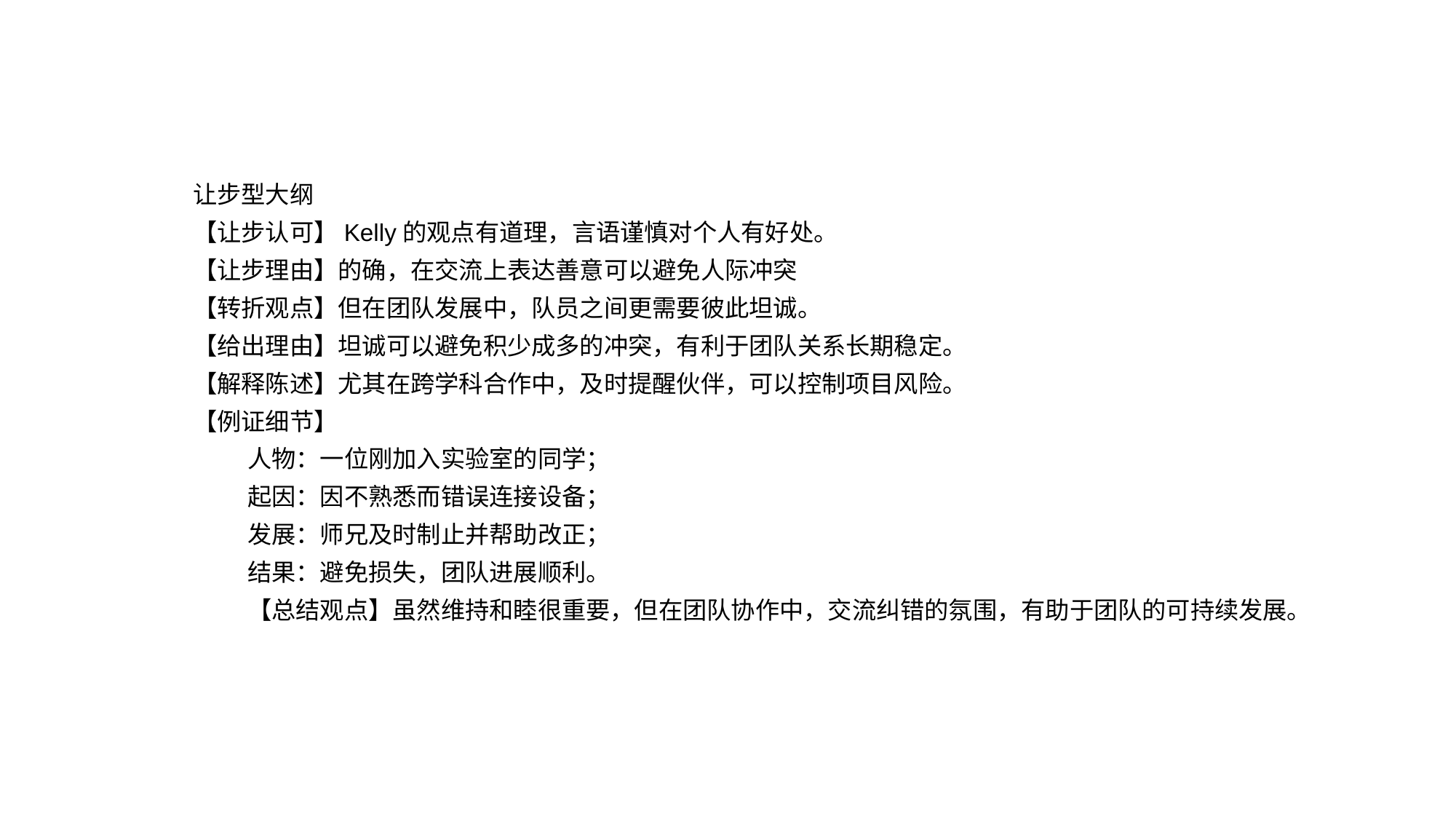

让步型大纲
【让步认可】Kelly的观点有道理，言语谨慎对个人有好处。
【让步理由】的确，在交流上表达善意可以避免人际冲突
【转折观点】但在团队发展中，队员之间更需要彼此坦诚。
【给出理由】坦诚可以避免积少成多的冲突，有利于团队关系长期稳定。
【解释陈述】尤其在跨学科合作中，及时提醒伙伴，可以控制项目风险。
【例证细节】
人物：一位刚加入实验室的同学；
起因：因不熟悉而错误连接设备；
发展：师兄及时制止并帮助改正；
结果：避免损失，团队进展顺利。
【总结观点】虽然维持和睦很重要，但在团队协作中，交流纠错的氛围，有助于团队的可持续发展。